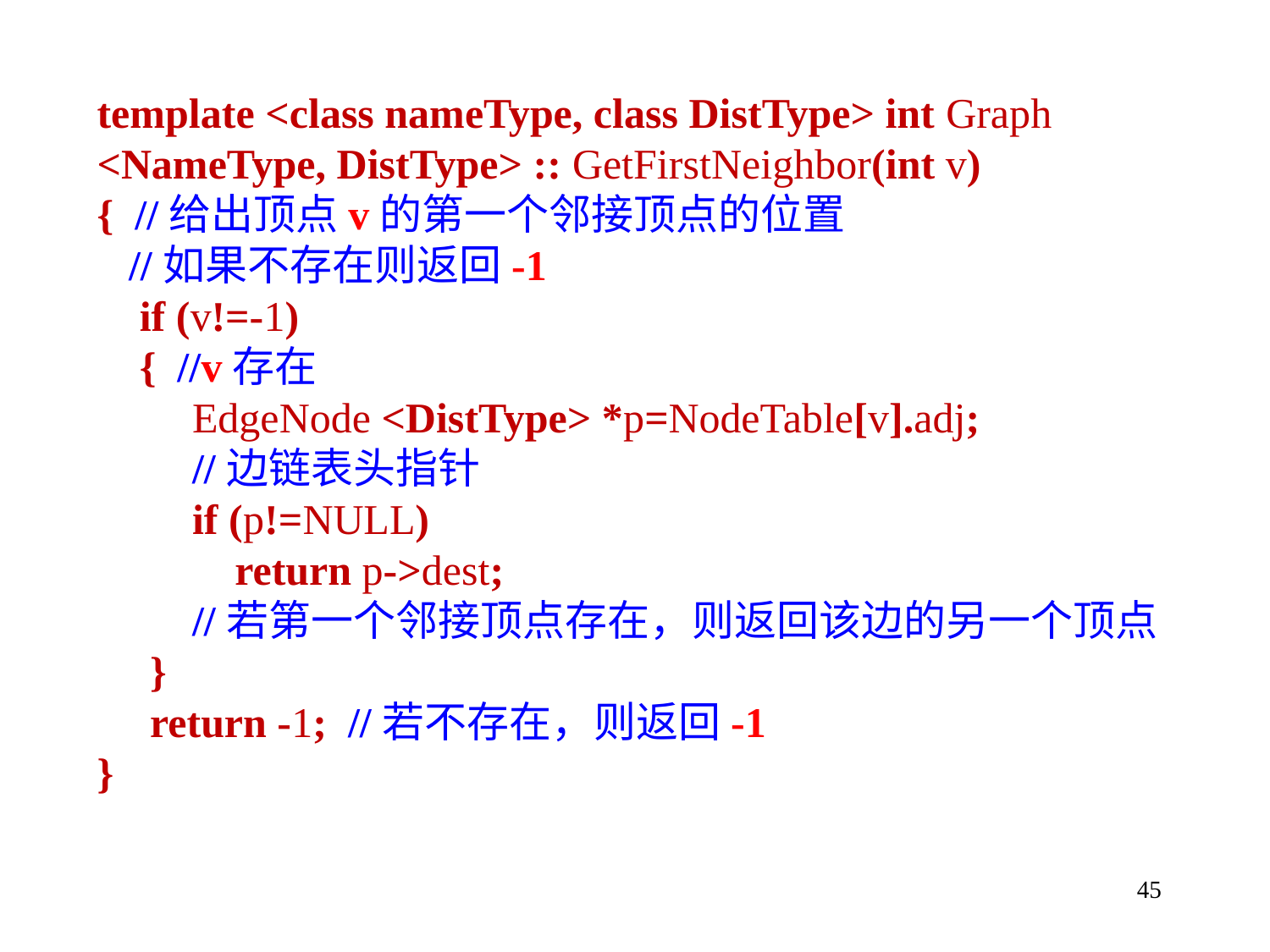

template <class nameType, class DistType> int Graph <NameType, DistType> :: GetFirstNeighbor(int v)
{  //给出顶点v的第一个邻接顶点的位置
   //如果不存在则返回-1
    if (v!=-1)
    {  //v存在
         EdgeNode <DistType> *p=NodeTable[v].adj;
         //边链表头指针
         if (p!=NULL)
	 return p->dest;
         //若第一个邻接顶点存在，则返回该边的另一个顶点
     }
     return -1;  //若不存在，则返回-1
}
45